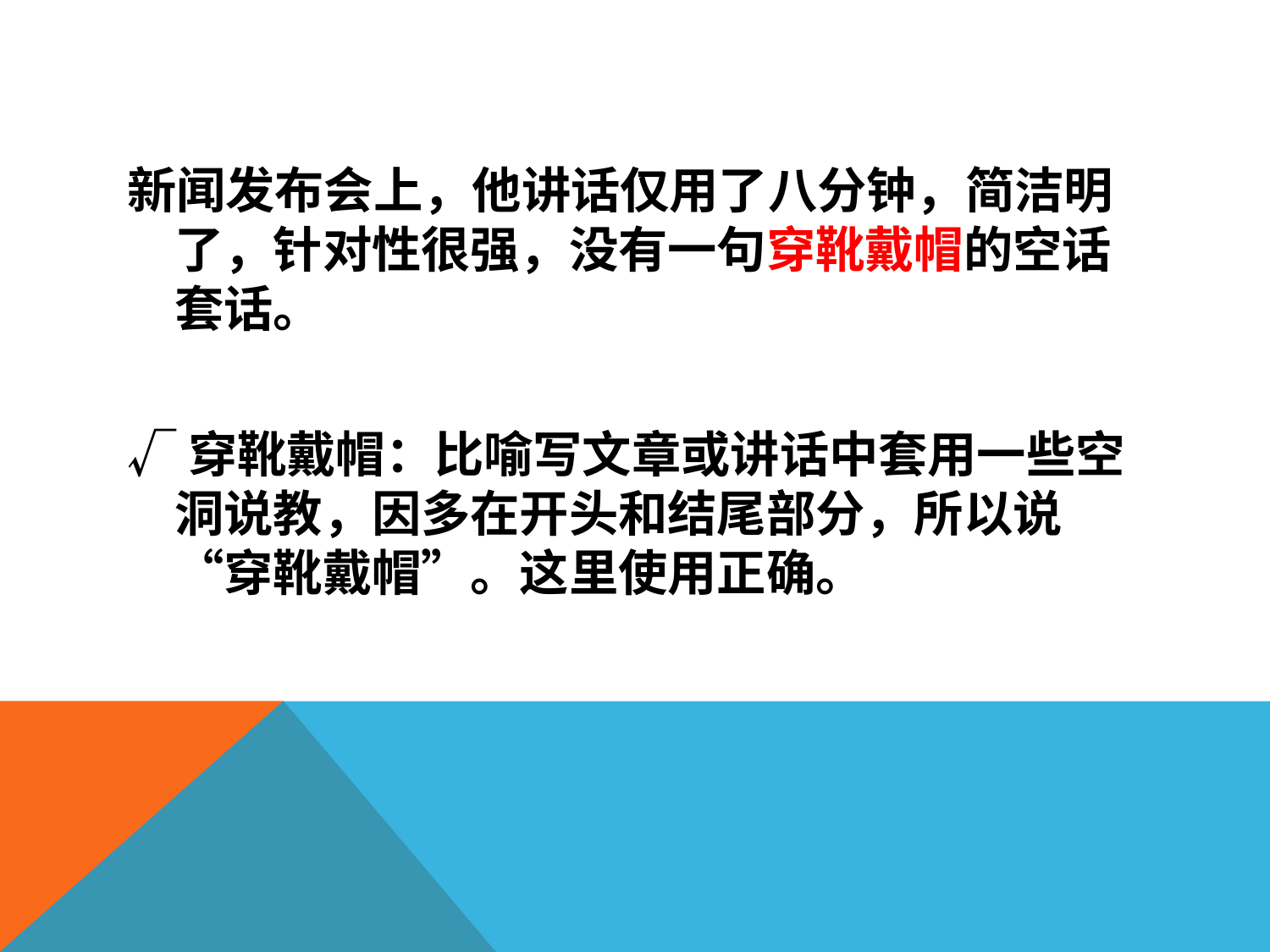

#
新闻发布会上，他讲话仅用了八分钟，简洁明了，针对性很强，没有一句穿靴戴帽的空话套话。

√穿靴戴帽：比喻写文章或讲话中套用一些空洞说教，因多在开头和结尾部分，所以说“穿靴戴帽”。这里使用正确。